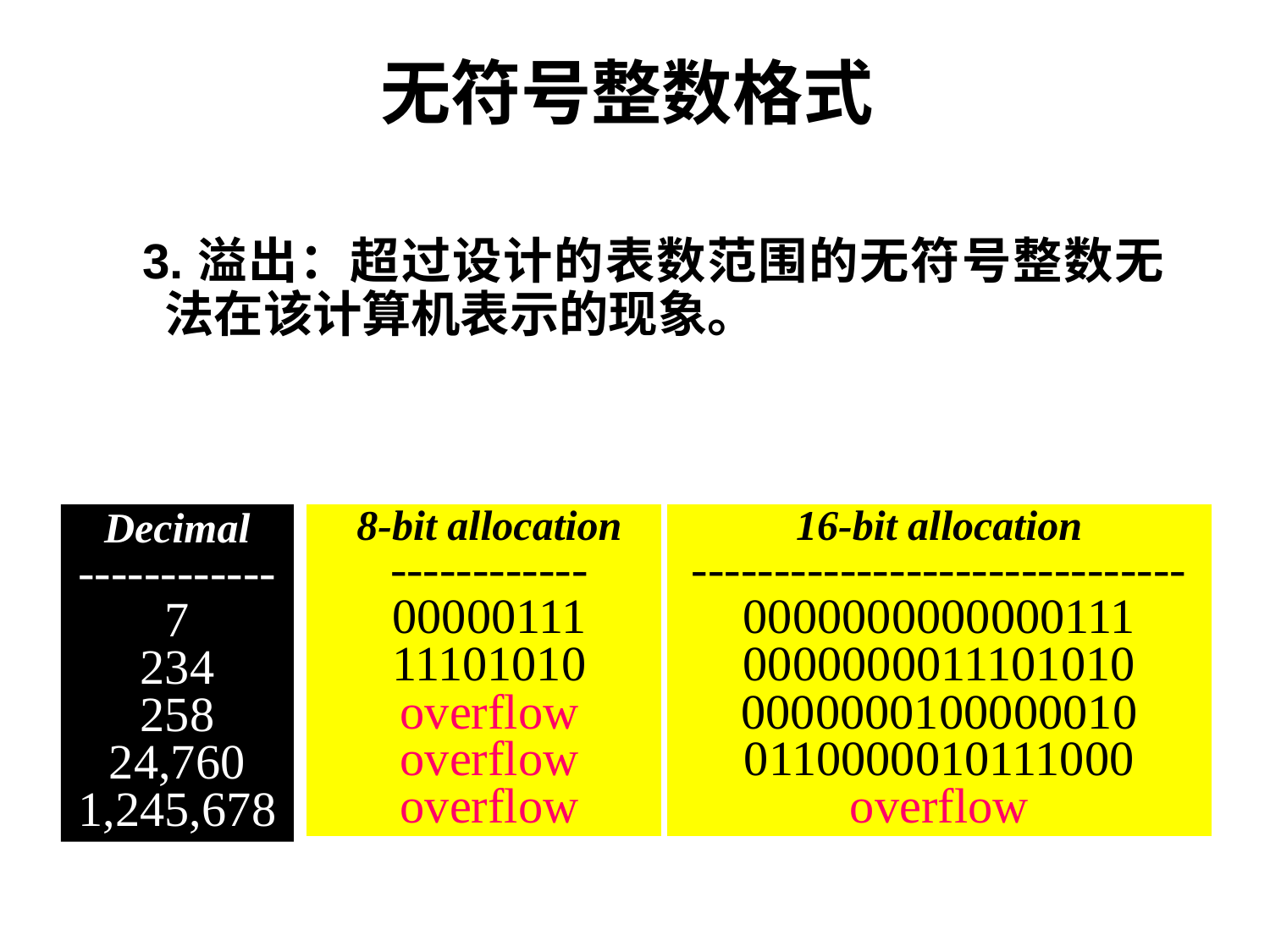

# 无符号整数格式

  3.溢出：超过设计的表数范围的无符号整数无法在该计算机表示的现象。
8-bit allocation
------------
00000111
11101010
overflow
overflow
overflow
16-bit allocation
------------------------------
0000000000000111
0000000011101010
0000000100000010
0110000010111000
overflow
Decimal
------------
7
234
258
24,760
1,245,678